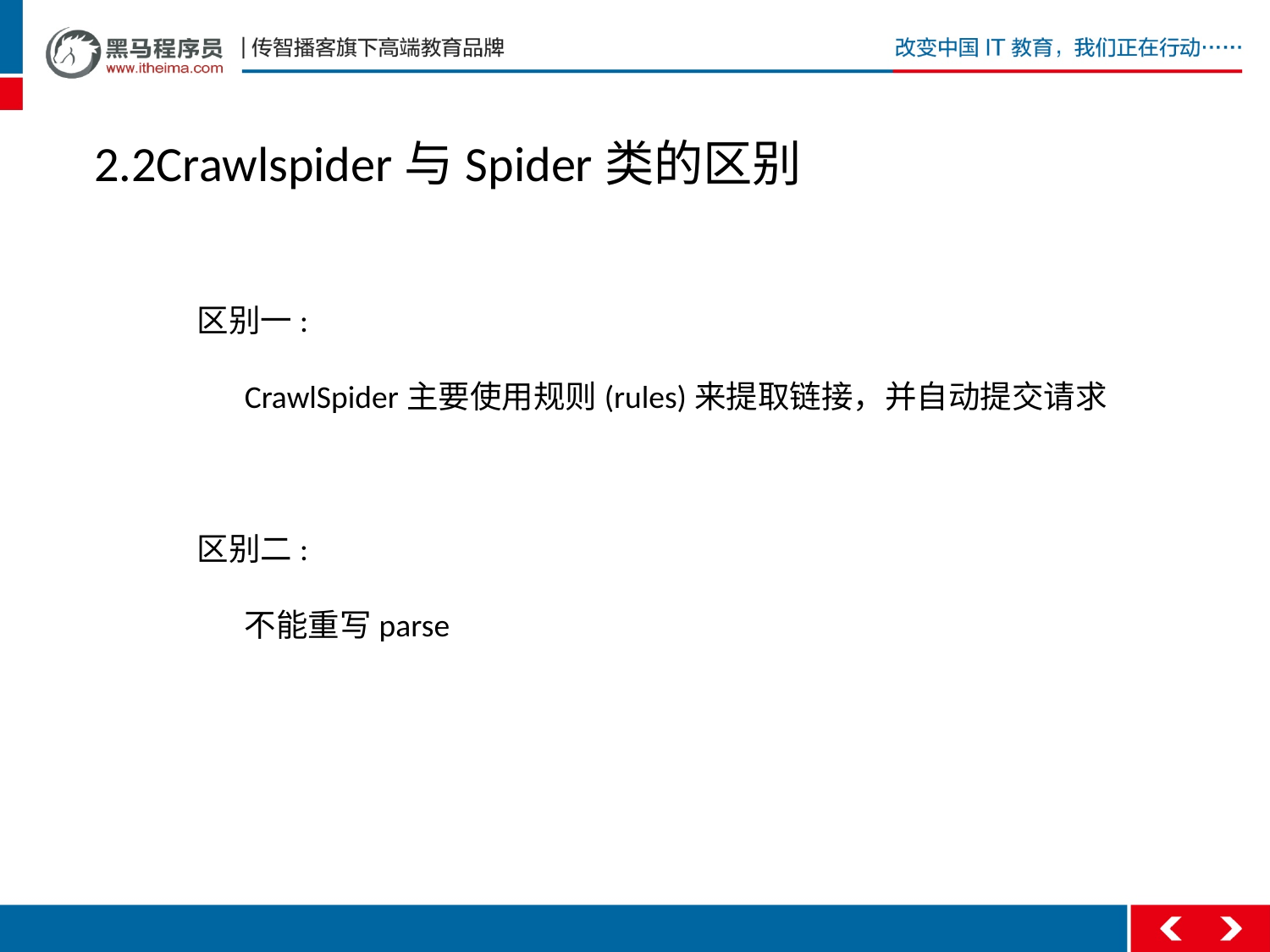

2.2Crawlspider与Spider类的区别

          区别一:

	CrawlSpider主要使用规则(rules)来提取链接，并自动提交请求

          区别二:

	不能重写parse